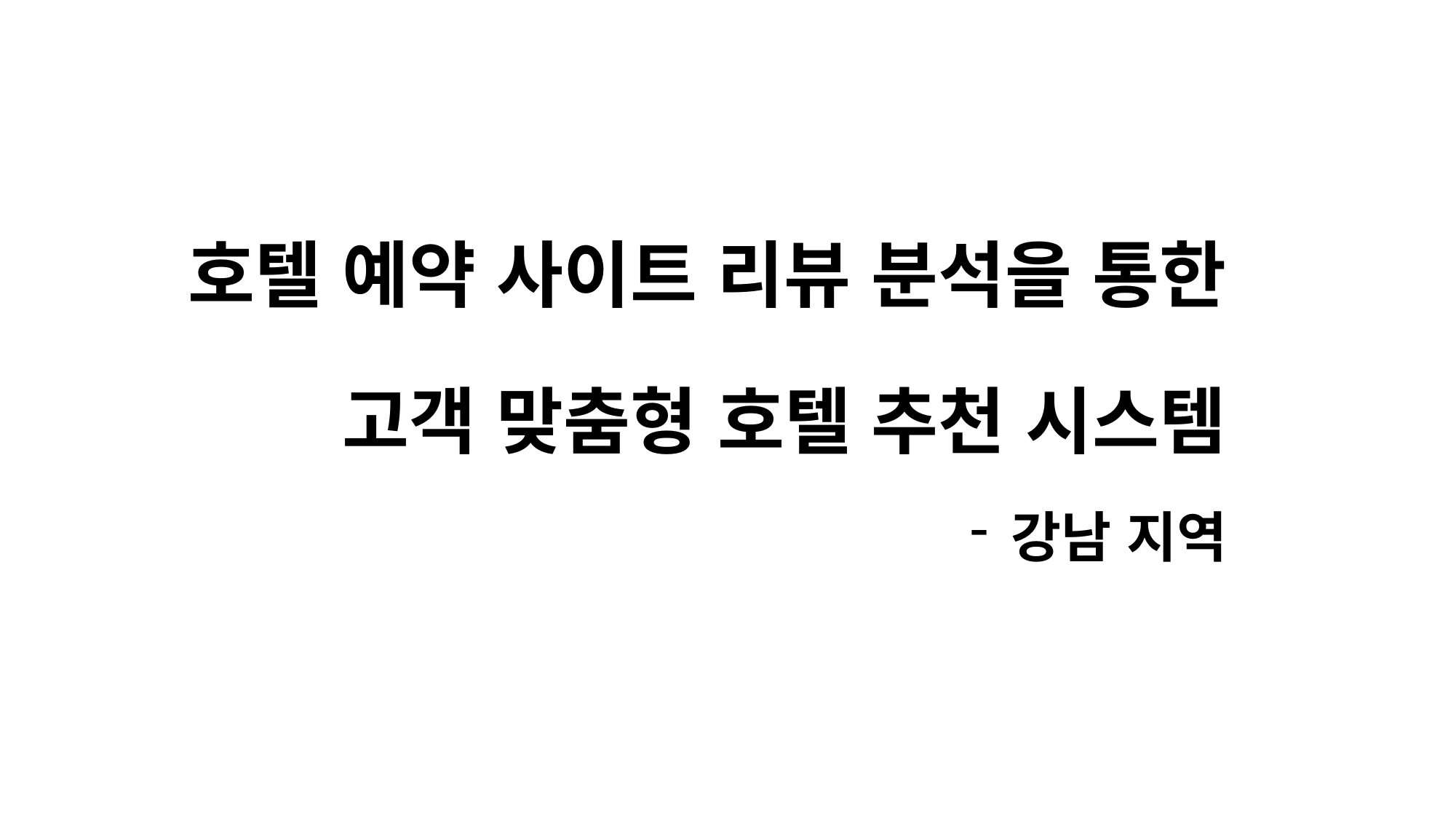

호텔 예약 사이트 리뷰 분석을 통한
고객 맞춤형 호텔 추천 시스템
강남 지역